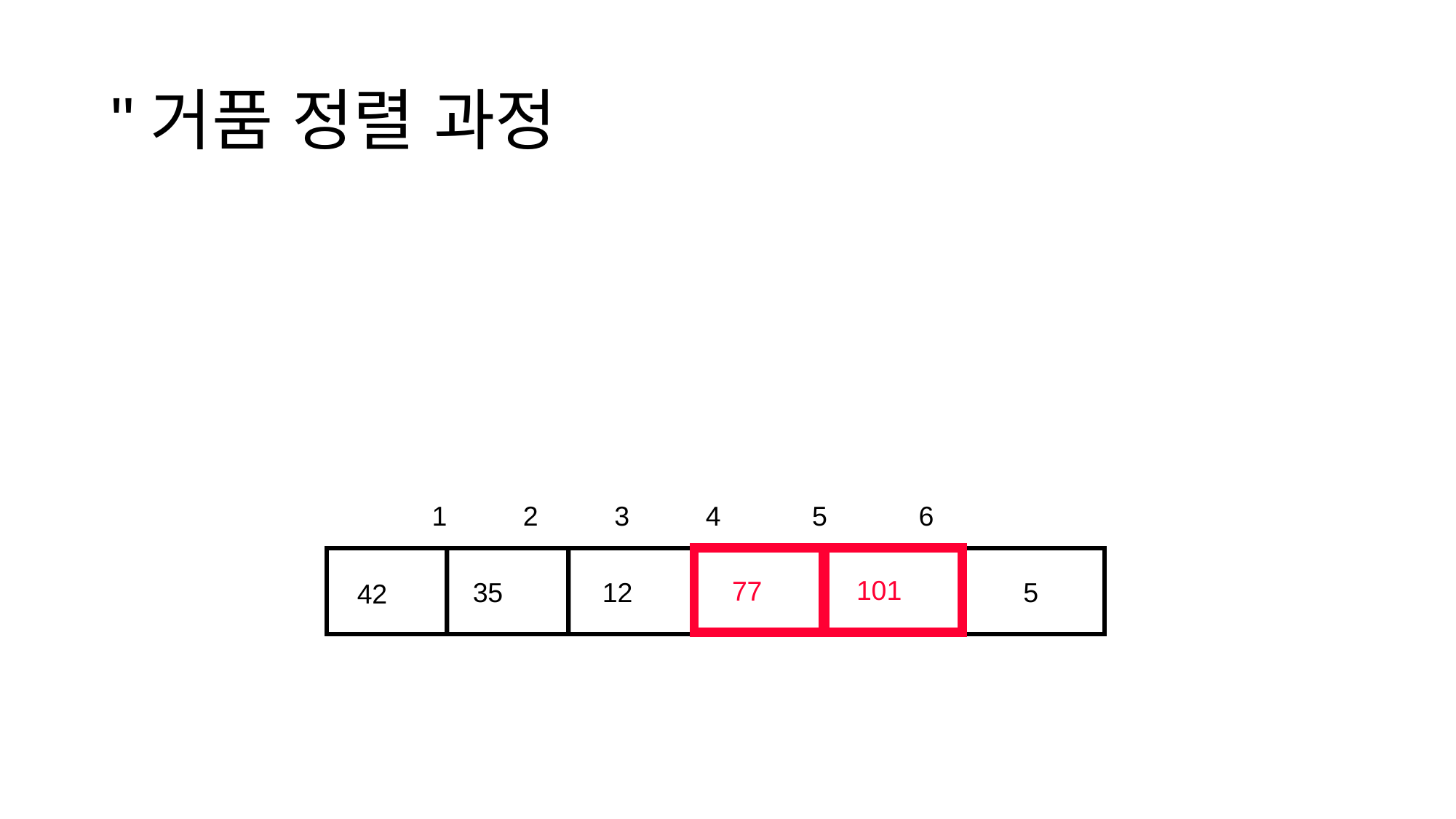

# "거품 정렬 과정

1          2          3          4            5            6

101
77
35
12
5
42